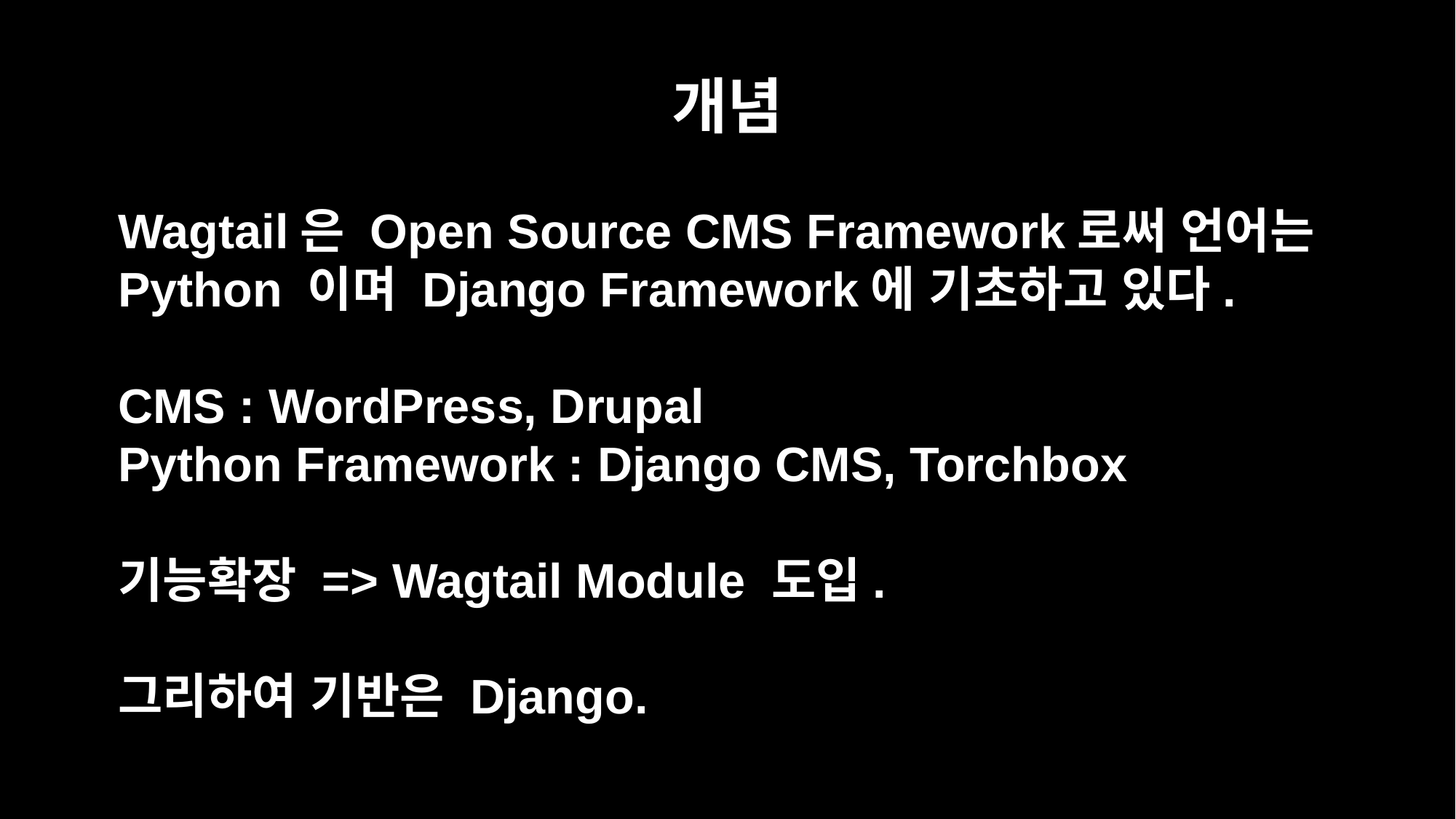

개념
Wagtail은 Open Source CMS Framework로써 언어는 Python 이며 Django Framework에 기초하고 있다.

CMS : WordPress, Drupal
Python Framework : Django CMS, Torchbox

기능확장 => Wagtail Module 도입.

그리하여 기반은 Django.